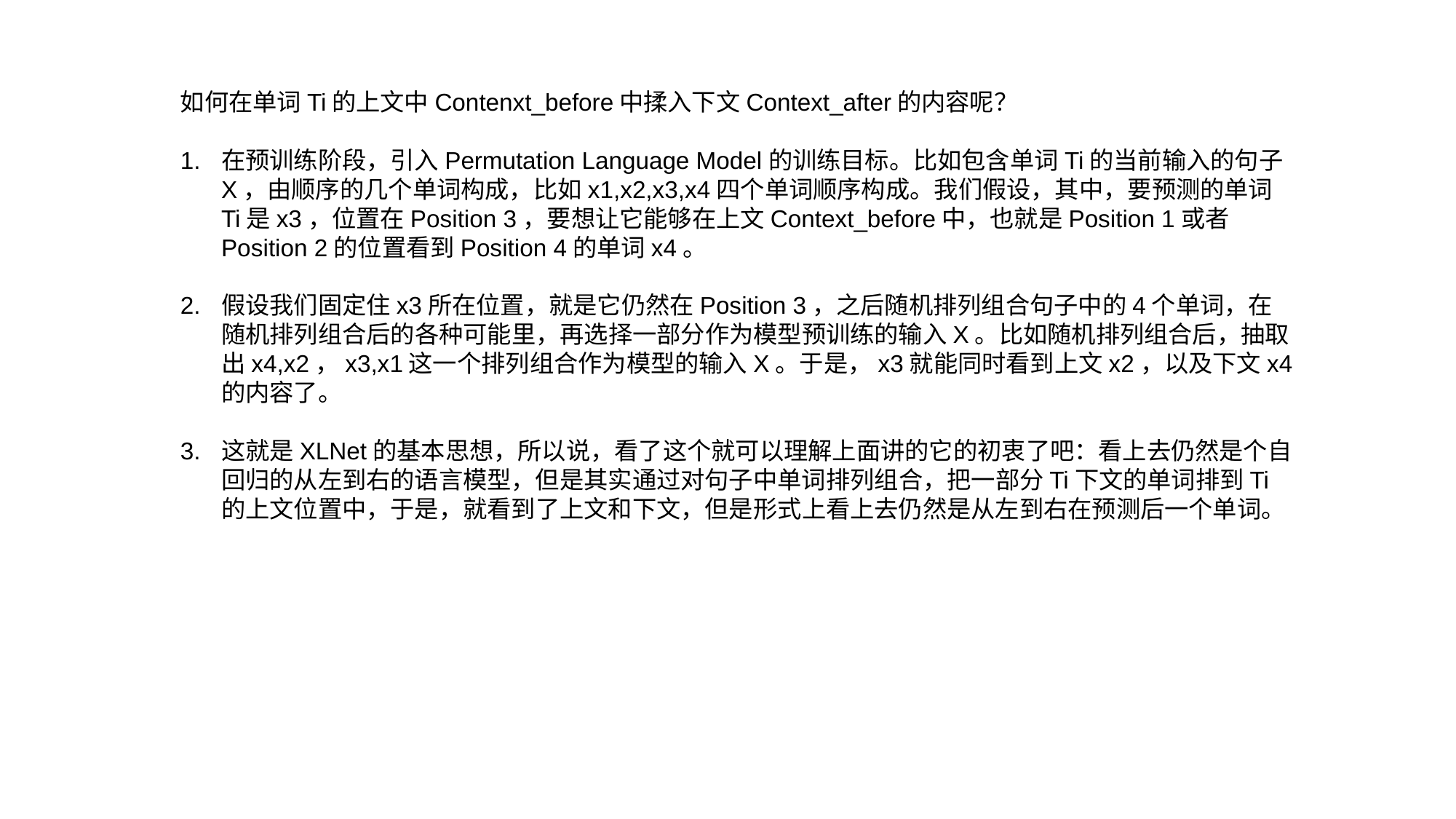

如何在单词Ti的上文中Contenxt_before中揉入下文Context_after的内容呢？

在预训练阶段，引入Permutation Language Model的训练目标。比如包含单词Ti的当前输入的句子X，由顺序的几个单词构成，比如x1,x2,x3,x4四个单词顺序构成。我们假设，其中，要预测的单词Ti是x3，位置在Position 3，要想让它能够在上文Context_before中，也就是Position 1或者Position 2的位置看到Position 4的单词x4。

假设我们固定住x3所在位置，就是它仍然在Position 3，之后随机排列组合句子中的4个单词，在随机排列组合后的各种可能里，再选择一部分作为模型预训练的输入X。比如随机排列组合后，抽取出x4,x2，x3,x1这一个排列组合作为模型的输入X。于是，x3就能同时看到上文x2，以及下文x4的内容了。

这就是XLNet的基本思想，所以说，看了这个就可以理解上面讲的它的初衷了吧：看上去仍然是个自回归的从左到右的语言模型，但是其实通过对句子中单词排列组合，把一部分Ti下文的单词排到Ti的上文位置中，于是，就看到了上文和下文，但是形式上看上去仍然是从左到右在预测后一个单词。